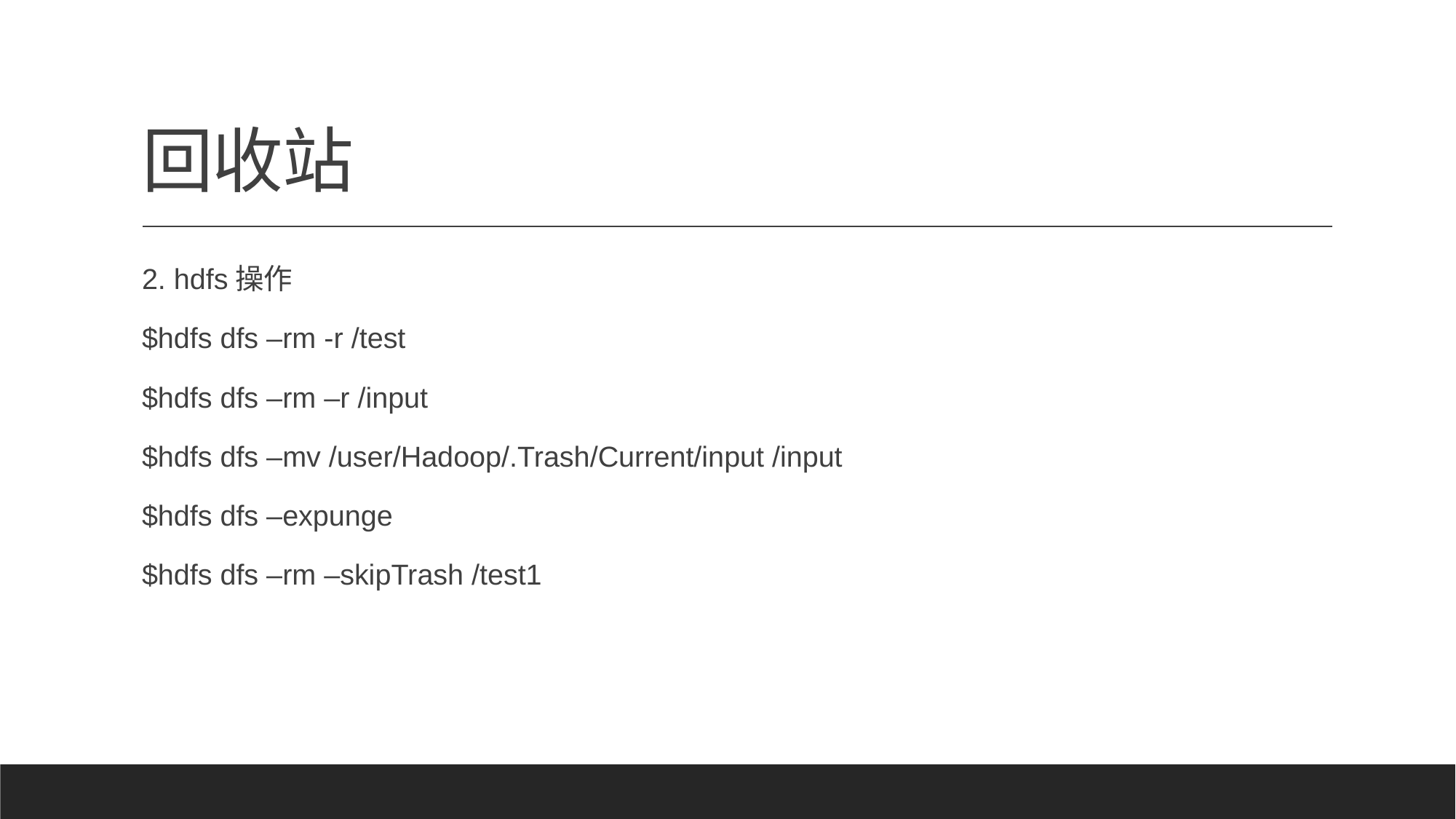

# 回收站
2. hdfs操作
$hdfs dfs –rm -r /test
$hdfs dfs –rm –r /input
$hdfs dfs –mv /user/Hadoop/.Trash/Current/input /input
$hdfs dfs –expunge
$hdfs dfs –rm –skipTrash /test1